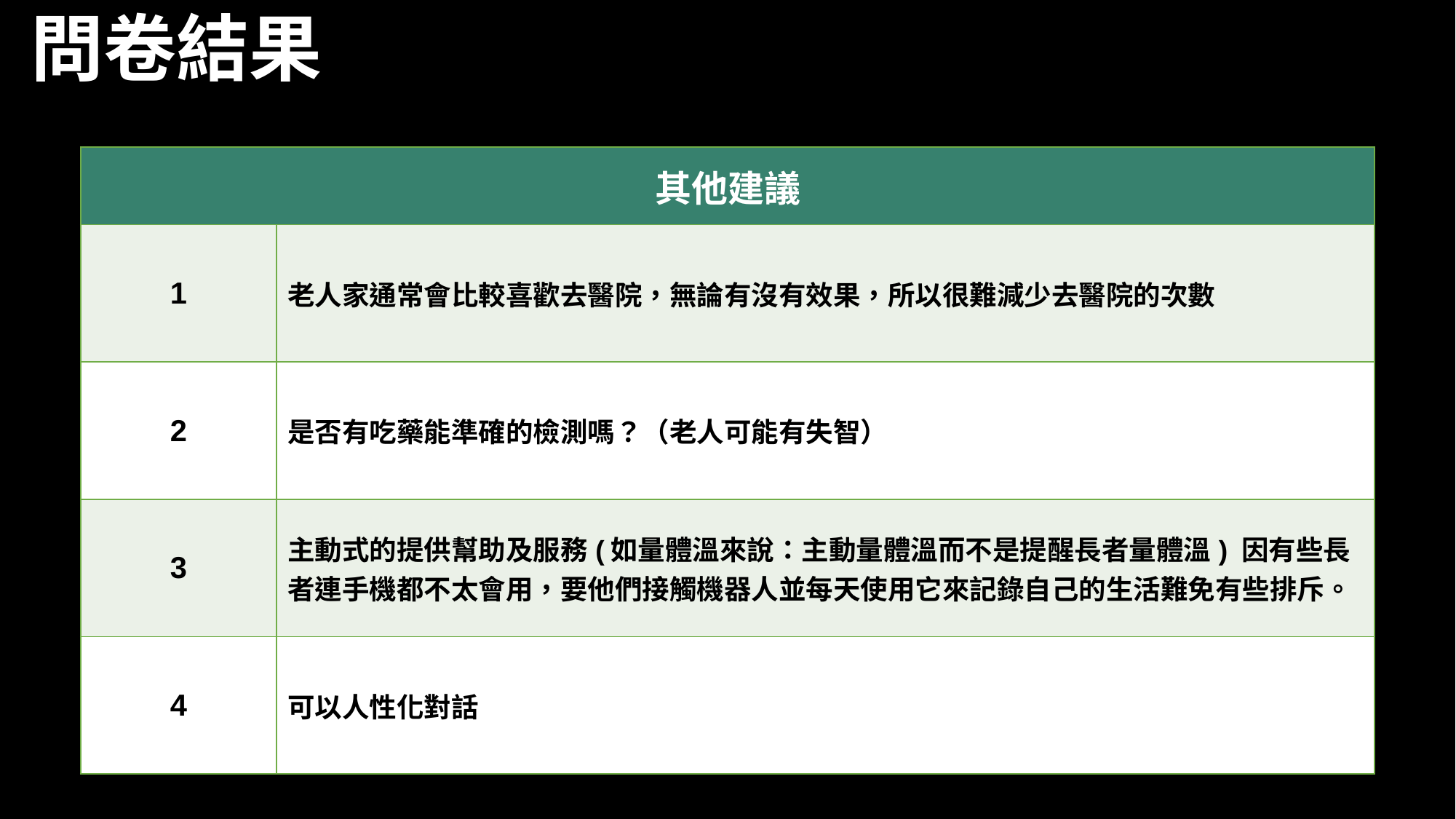

問卷結果
| 其他建議 |  |
| --- | --- |
| 1 | 老人家通常會比較喜歡去醫院，無論有沒有效果，所以很難減少去醫院的次數 |
| 2 | 是否有吃藥能準確的檢測嗎？（老人可能有失智） |
| 3 | 主動式的提供幫助及服務(如量體溫來說：主動量體溫而不是提醒長者量體溫) 因有些長者連手機都不太會用，要他們接觸機器人並每天使用它來記錄自己的生活難免有些排斥。 |
| 4 | 可以人性化對話 |